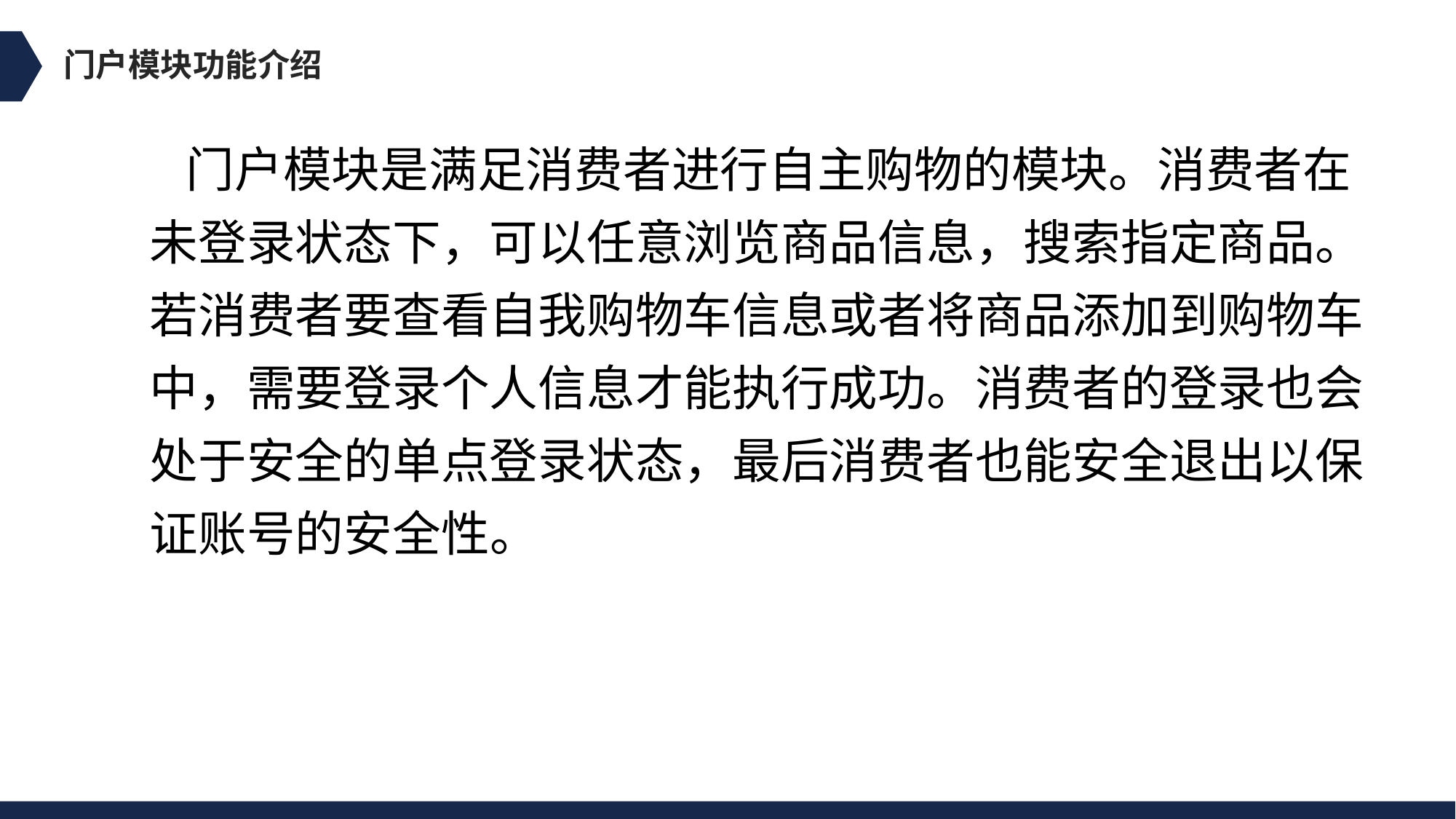

门户模块功能介绍
门户模块是满足消费者进行自主购物的模块。消费者在未登录状态下，可以任意浏览商品信息，搜索指定商品。若消费者要查看自我购物车信息或者将商品添加到购物车中，需要登录个人信息才能执行成功。消费者的登录也会处于安全的单点登录状态，最后消费者也能安全退出以保证账号的安全性。